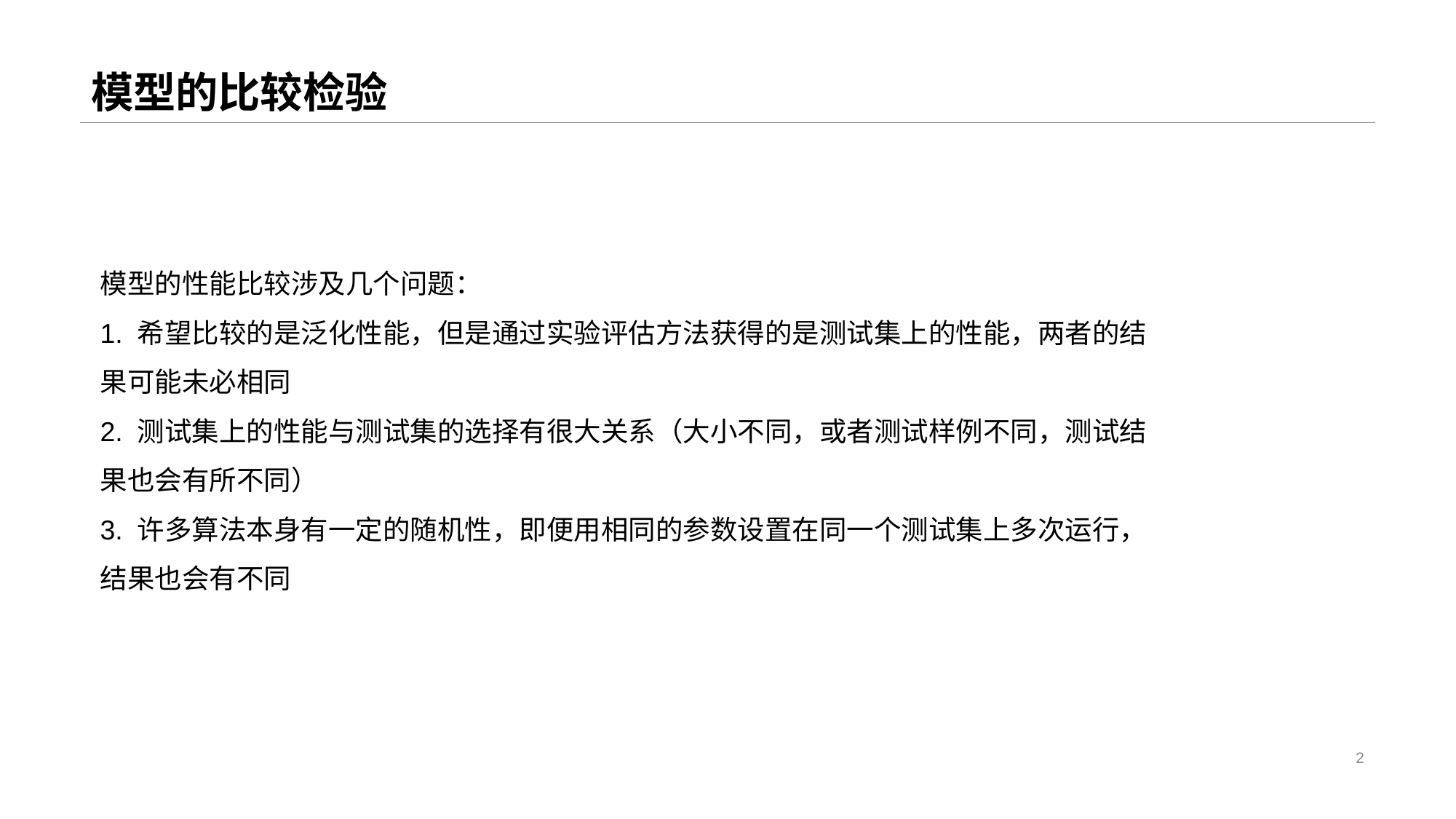

# 模型的比较检验
模型的性能比较涉及几个问题：
1. 希望比较的是泛化性能，但是通过实验评估方法获得的是测试集上的性能，两者的结果可能未必相同
2. 测试集上的性能与测试集的选择有很大关系（大小不同，或者测试样例不同，测试结果也会有所不同）
3. 许多算法本身有一定的随机性，即便用相同的参数设置在同一个测试集上多次运行，结果也会有不同

2